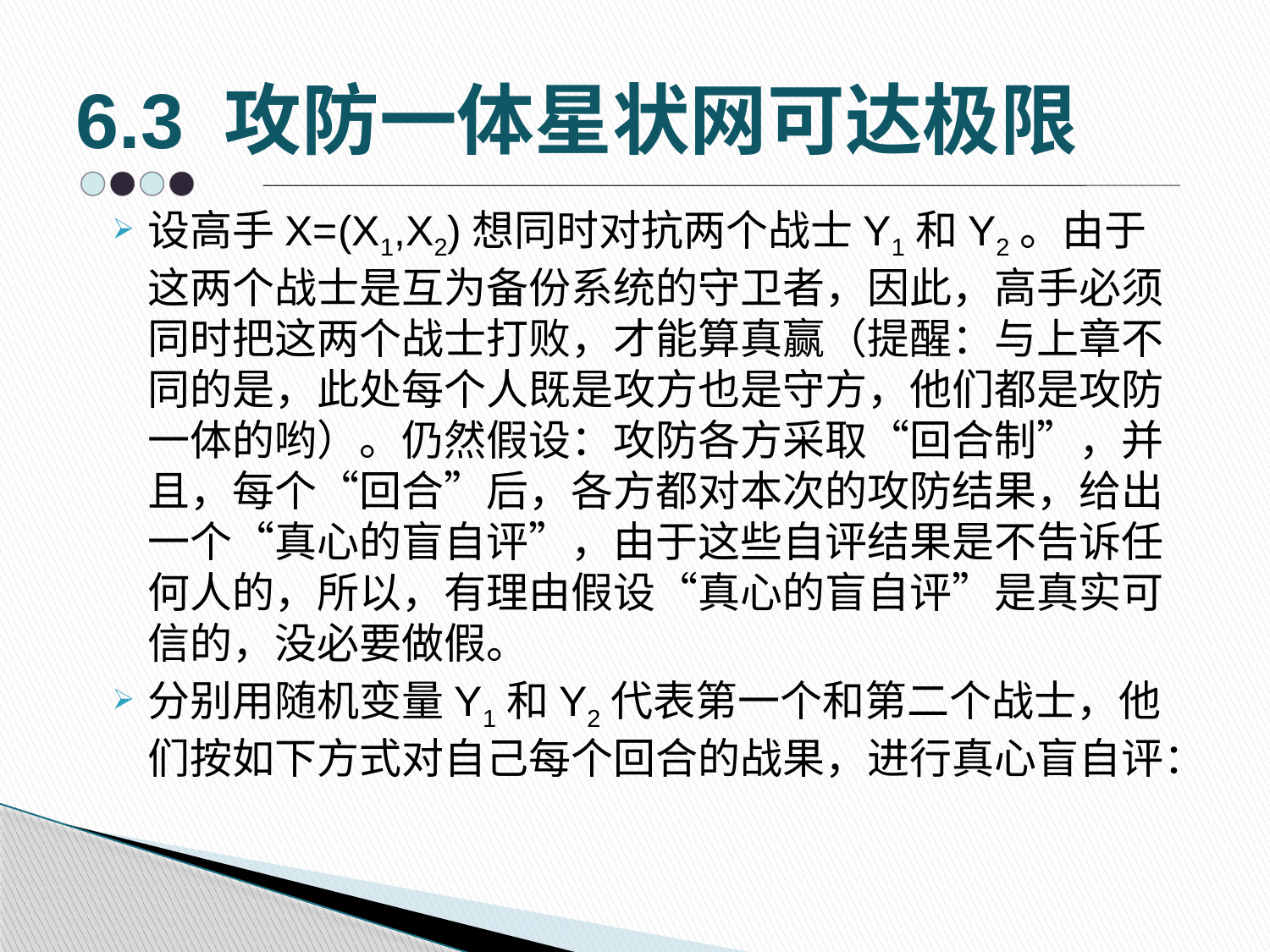

# 6.3 攻防一体星状网可达极限

设高手X=(X1,X2)想同时对抗两个战士Y1和Y2。由于这两个战士是互为备份系统的守卫者，因此，高手必须同时把这两个战士打败，才能算真赢（提醒：与上章不同的是，此处每个人既是攻方也是守方，他们都是攻防一体的哟）。仍然假设：攻防各方采取“回合制”，并且，每个“回合”后，各方都对本次的攻防结果，给出一个“真心的盲自评”，由于这些自评结果是不告诉任何人的，所以，有理由假设“真心的盲自评”是真实可信的，没必要做假。
分别用随机变量Y1和Y2代表第一个和第二个战士，他们按如下方式对自己每个回合的战果，进行真心盲自评：